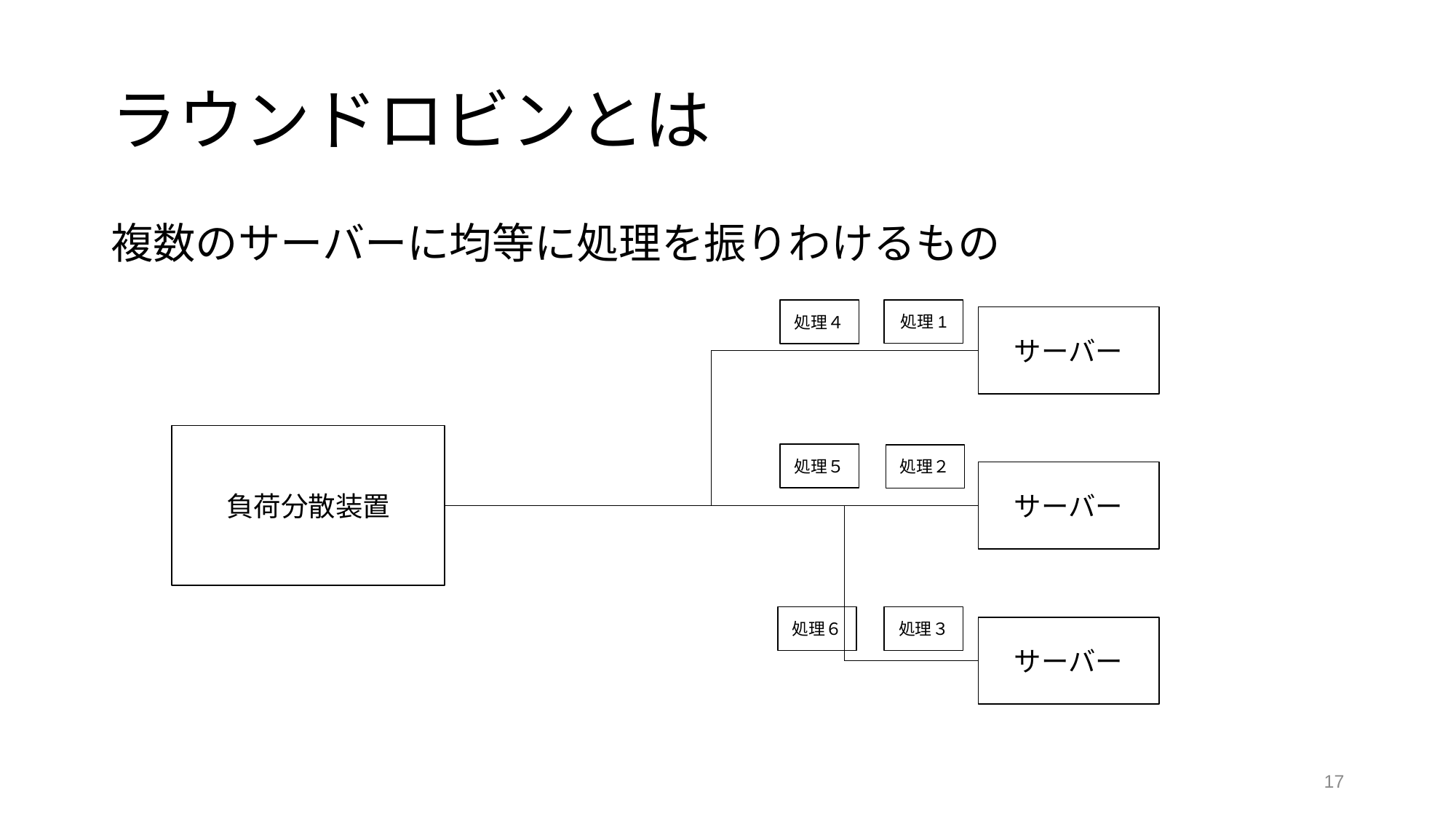

# ラウンドロビンとは
複数のサーバーに均等に処理を振りわけるもの
処理1
処理４
サーバー
負荷分散装置
処理５
処理２
サーバー
処理６
処理３
サーバー
17